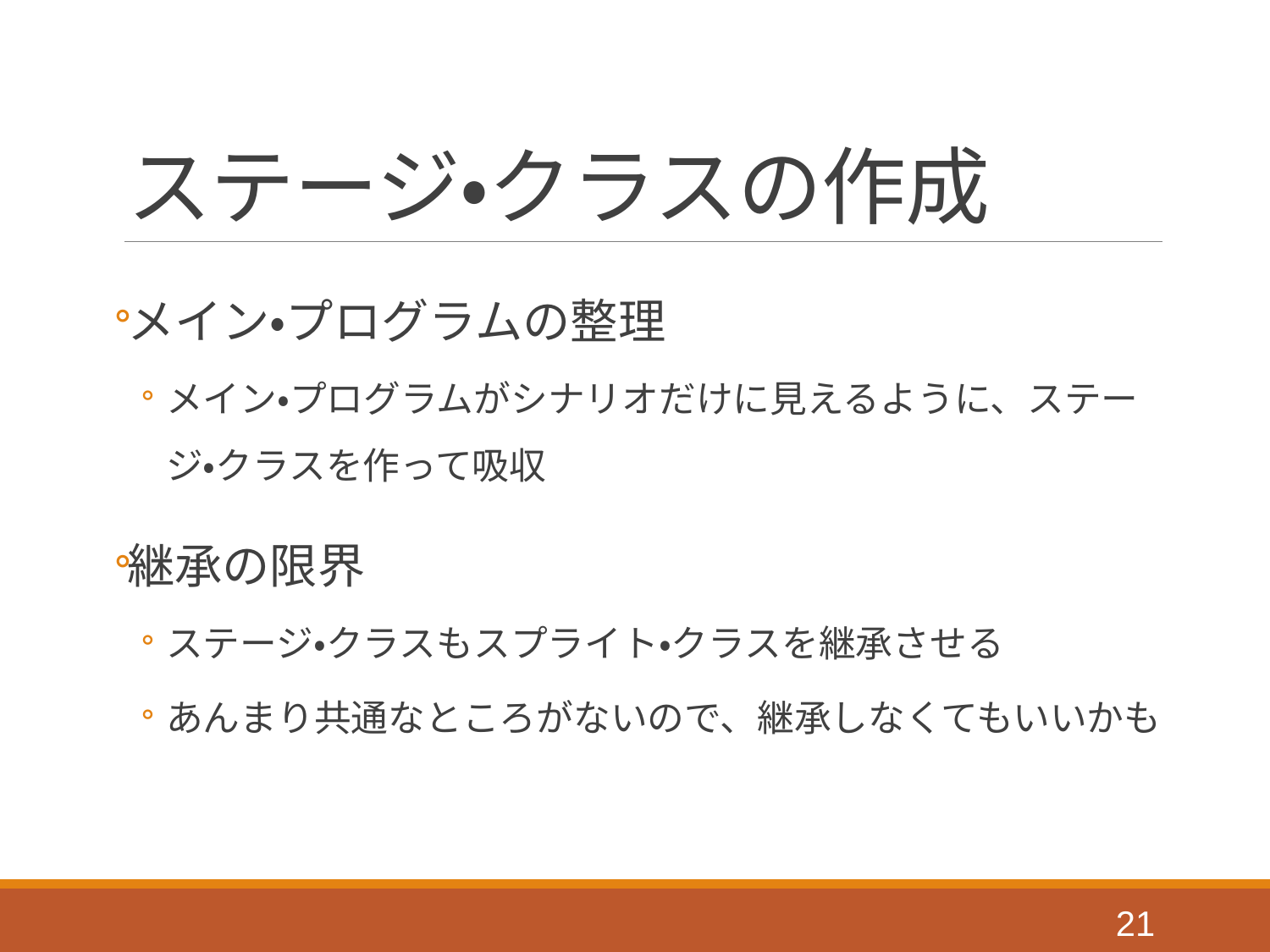

# ステージ・クラスの作成
メイン・プログラムの整理
メイン・プログラムがシナリオだけに見えるように、ステージ・クラスを作って吸収
継承の限界
ステージ・クラスもスプライト・クラスを継承させる
あんまり共通なところがないので、継承しなくてもいいかも
21